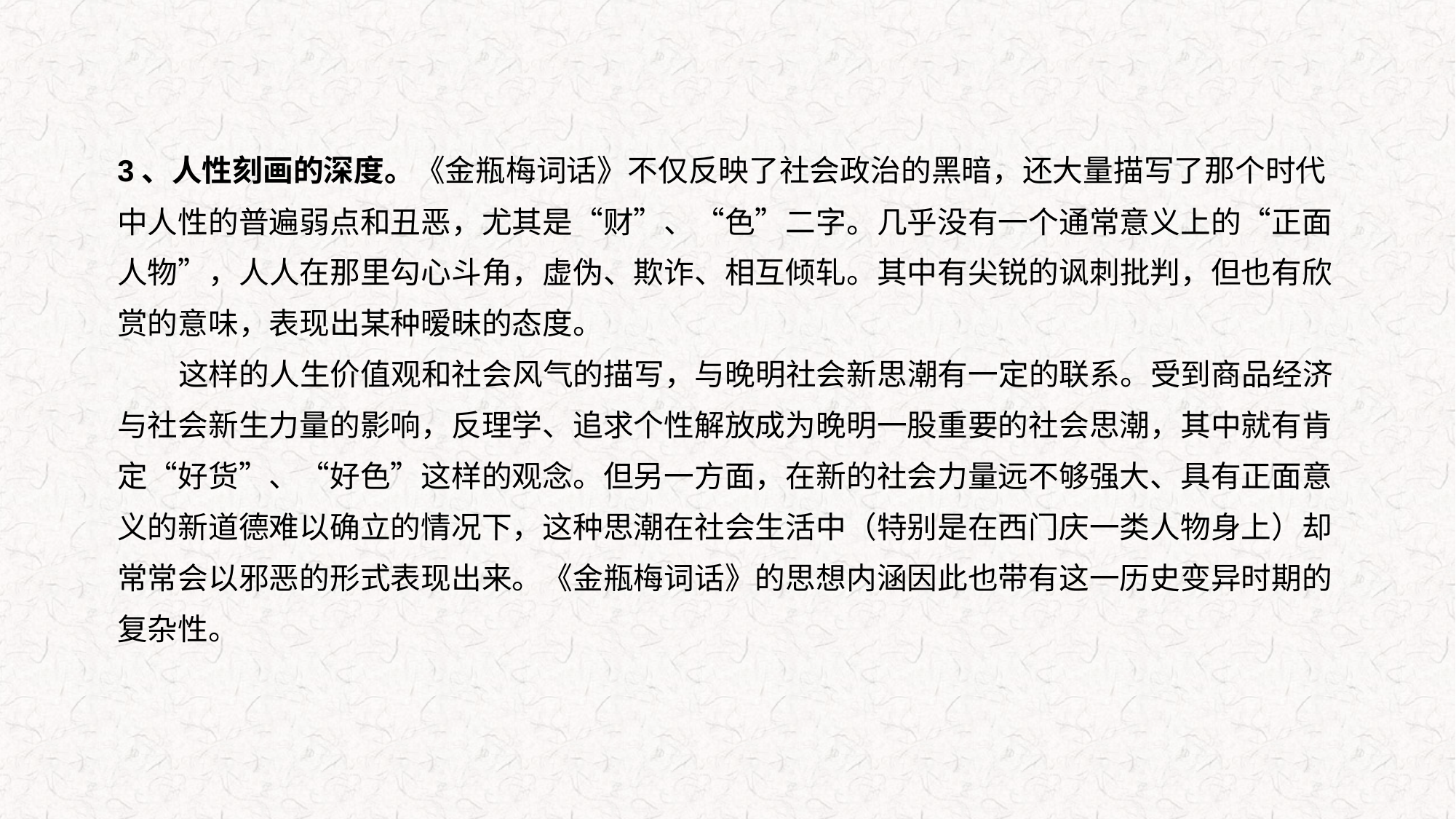

3、人性刻画的深度。《金瓶梅词话》不仅反映了社会政治的黑暗，还大量描写了那个时代中人性的普遍弱点和丑恶，尤其是“财”、“色”二字。几乎没有一个通常意义上的“正面人物”，人人在那里勾心斗角，虚伪、欺诈、相互倾轧。其中有尖锐的讽刺批判，但也有欣赏的意味，表现出某种暧昧的态度。
        这样的人生价值观和社会风气的描写，与晚明社会新思潮有一定的联系。受到商品经济与社会新生力量的影响，反理学、追求个性解放成为晚明一股重要的社会思潮，其中就有肯定“好货”、“好色”这样的观念。但另一方面，在新的社会力量远不够强大、具有正面意义的新道德难以确立的情况下，这种思潮在社会生活中（特别是在西门庆一类人物身上）却常常会以邪恶的形式表现出来。《金瓶梅词话》的思想内涵因此也带有这一历史变异时期的复杂性。